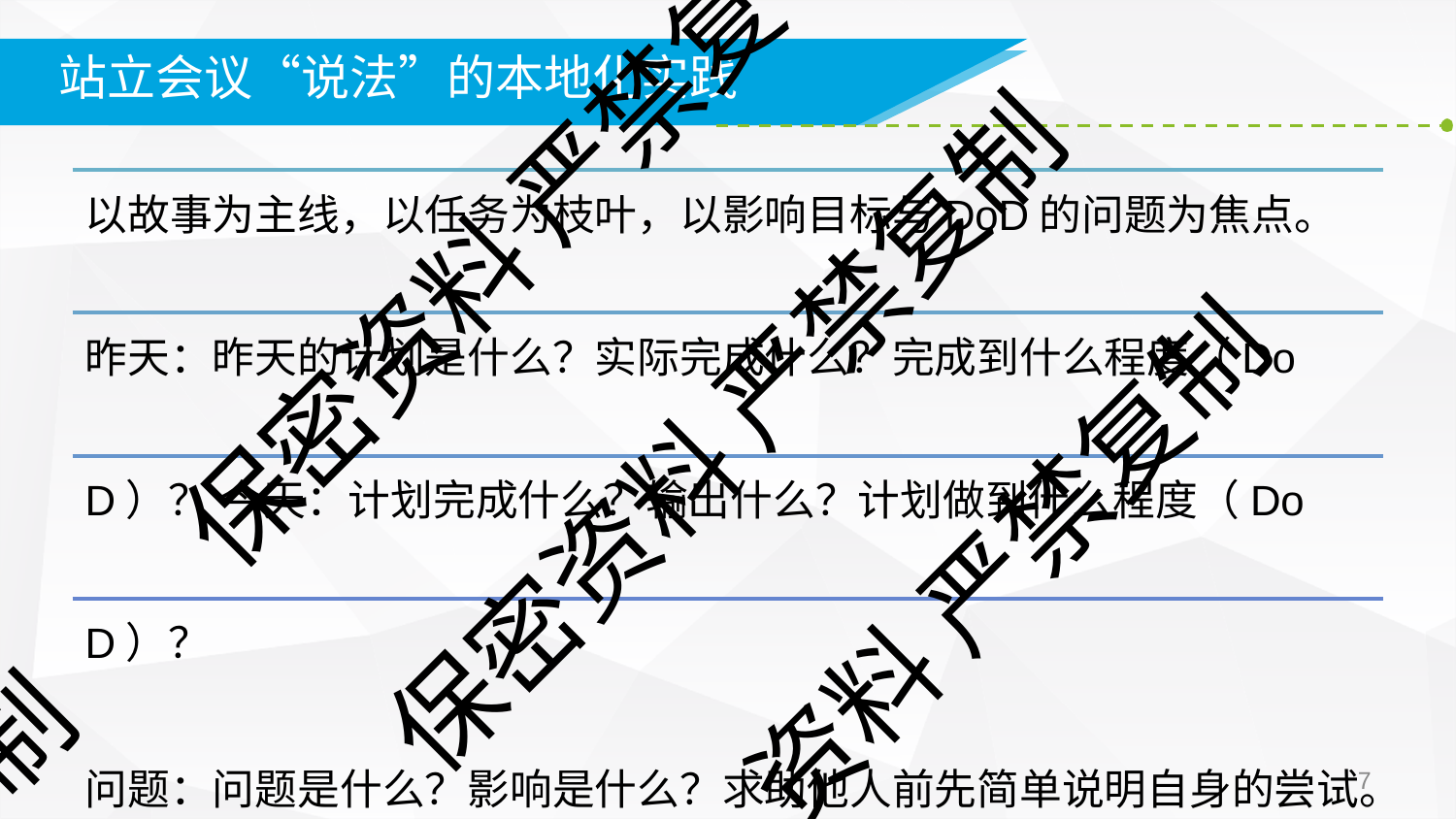

# 站立会议“说法”的本地化实践

以故事为主线，以任务为枝叶，以影响目标与DoD的问题为焦点。
昨天：昨天的计划是什么？实际完成什么？完成到什么程度（DoD）？ 今天：计划完成什么？输出什么？计划做到什么程度（DoD）？

问题：问题是什么？影响是什么？求助他人前先简单说明自身的尝试。
保密资料 严禁复

保密资料 严禁复制

资料 严禁复制

制
7